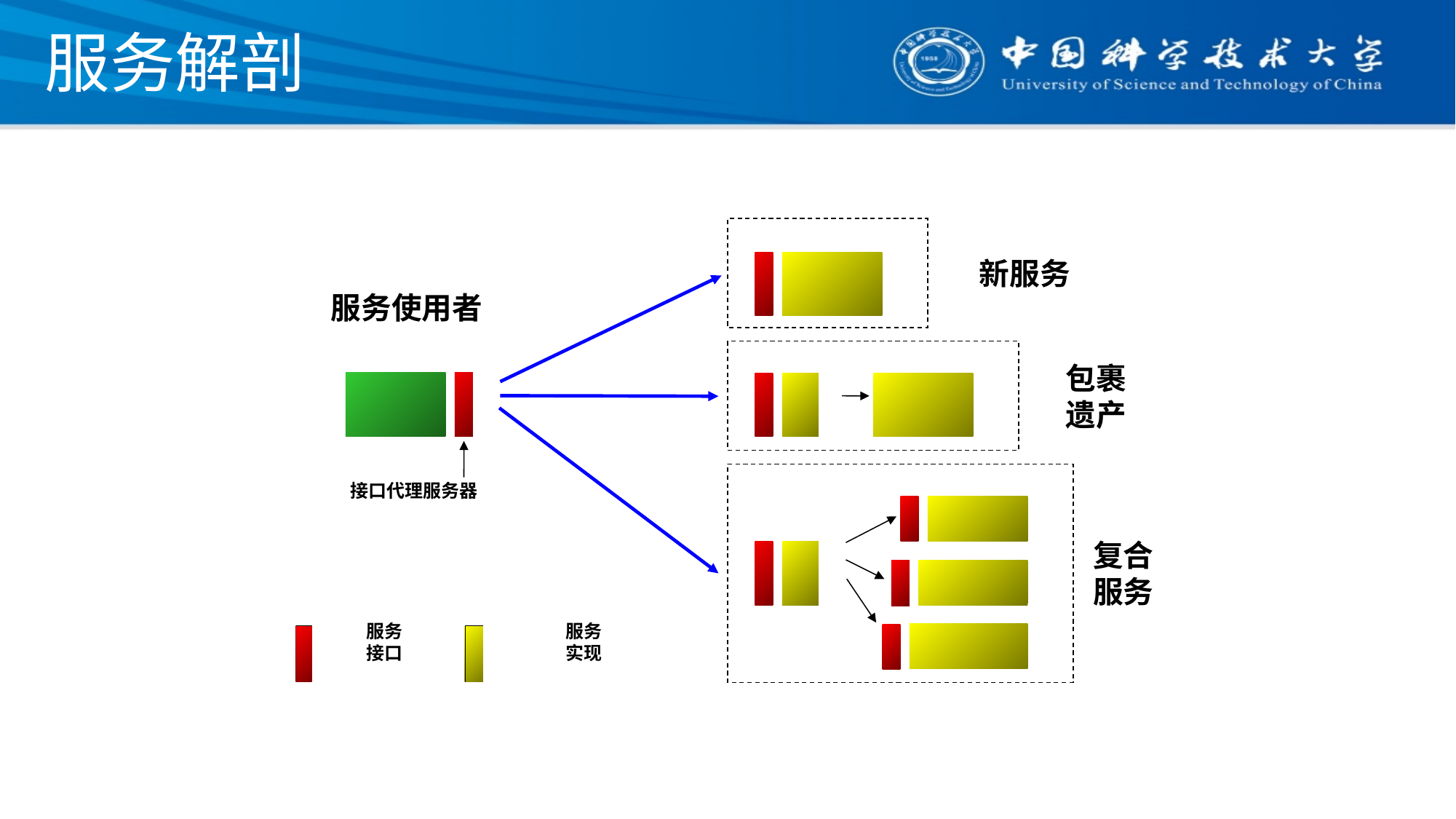

# 服务解剖

新服务

服务使用者

包裹
遗产

接口代理服务器

复合
服务

服务
接口
服务
实现